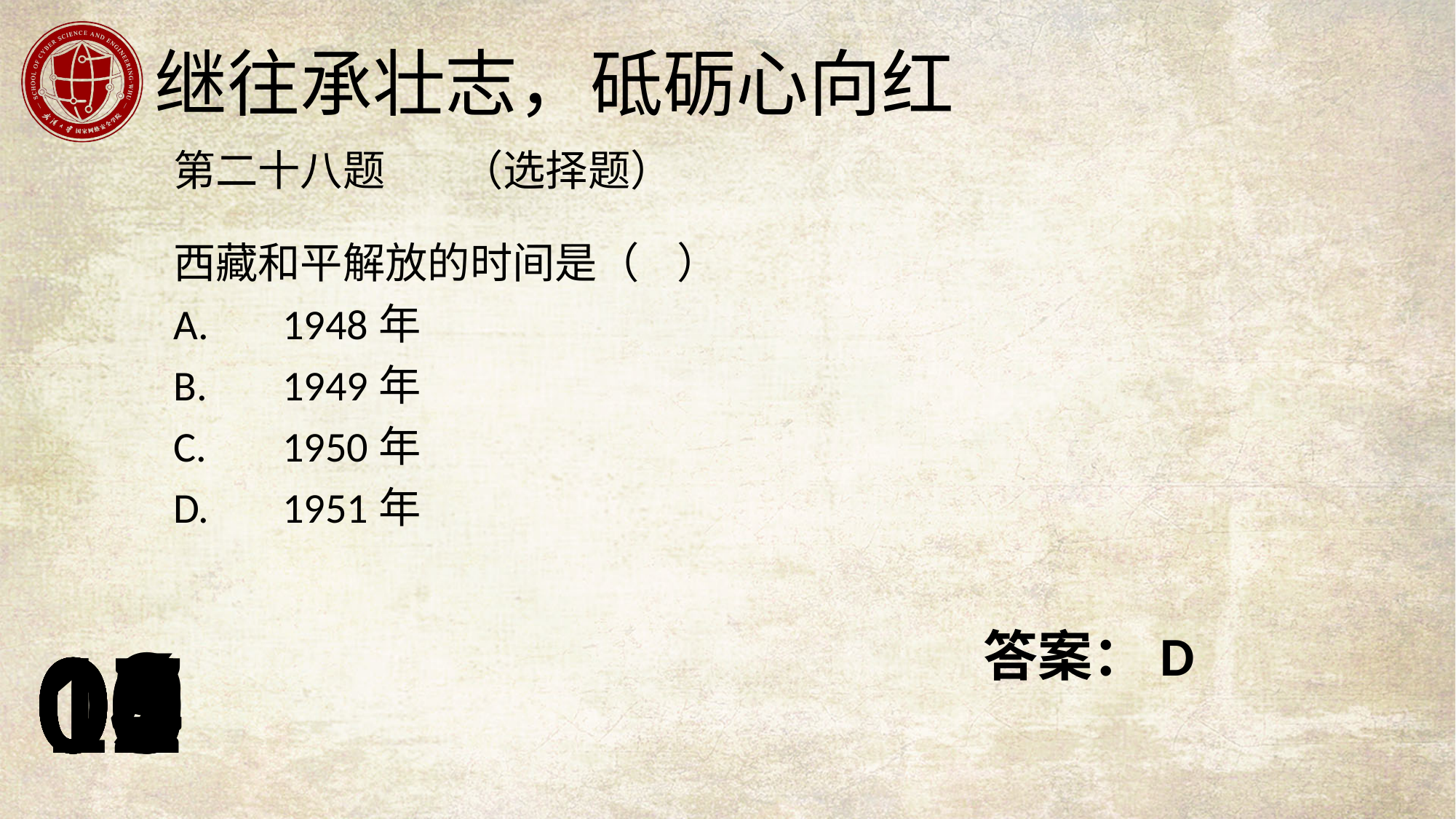

第二十八题        （选择题）
西藏和平解放的时间是（    ）
A.	1948年
B.	1949年
C.	1950年
D.	1951年
答案：D